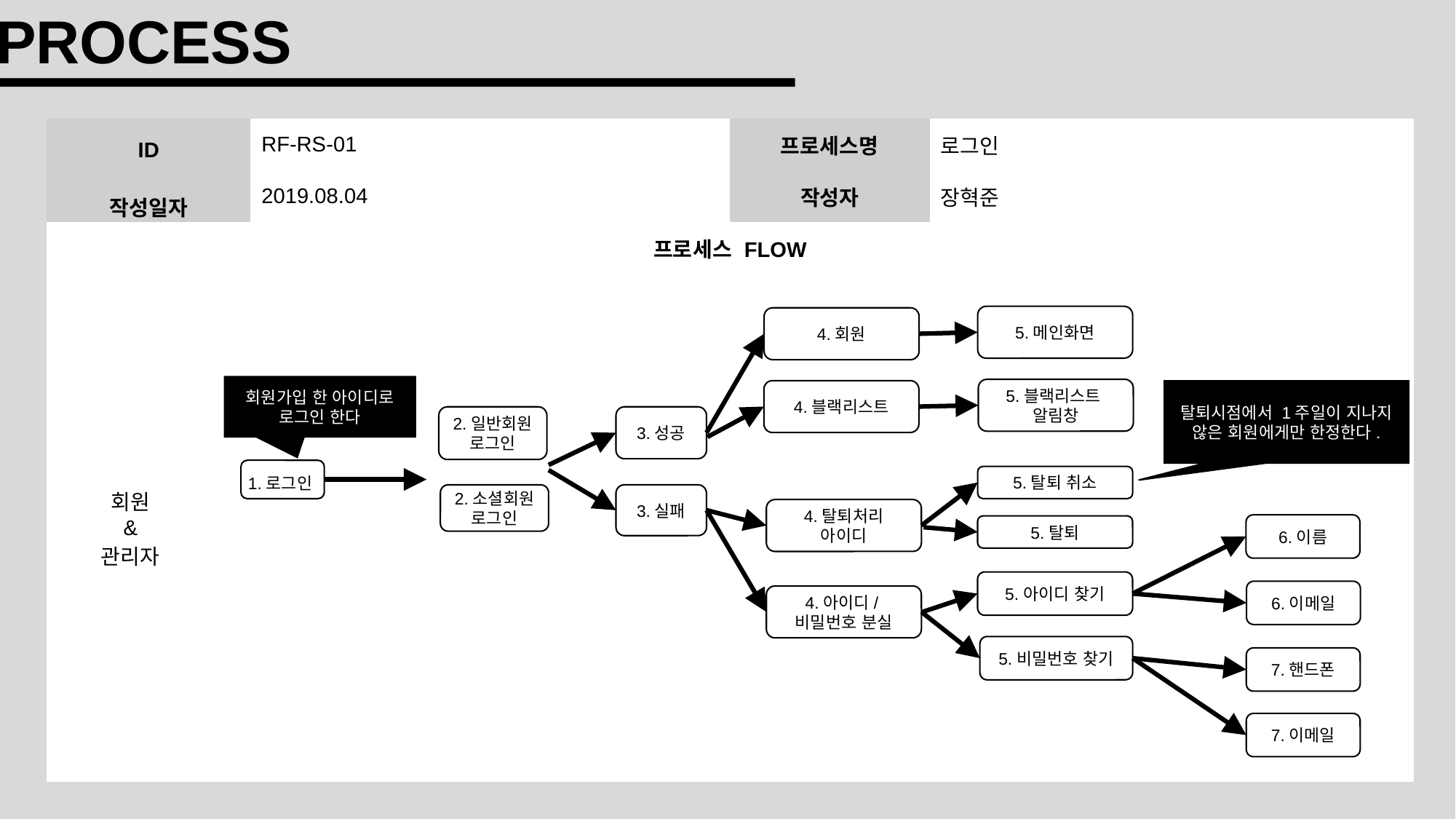

PROCESS

| ID |  | RF-RS-01 | 프로세스명 | 로그인 |
| --- | --- | --- | --- | --- |
| 작성일자 |  | 2019.08.04 | 작성자 | 장혁준 |
| 프로세스 FLOW |  |  |  |  |
| 회원 & 관리자 |  |  |  |  |
5.메인화면
4.회원
회원가입 한 아이디로 로그인 한다
5.블랙리스트
알림창
4.블랙리스트
탈퇴시점에서 1주일이 지나지 않은 회원에게만 한정한다.
2.일반회원 로그인
3.성공

5.탈퇴 취소
1.로그인
3.실패
2.소셜회원 로그인
4.탈퇴처리 아이디
6.이름
5.탈퇴
5.아이디 찾기
6.이메일
4.아이디/비밀번호 분실
5.비밀번호 찾기
7.핸드폰
7.이메일